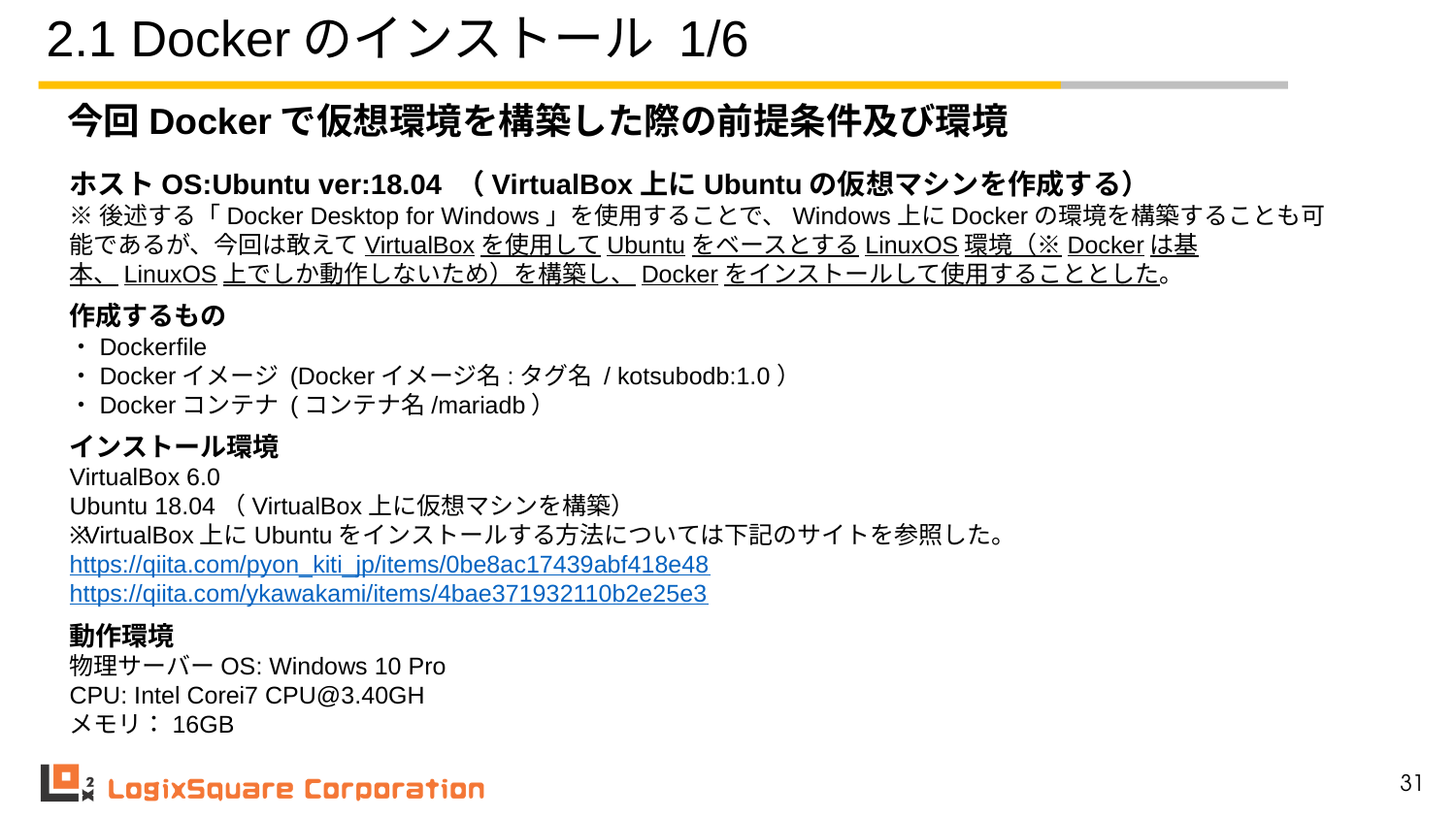

# 2.1 Dockerのインストール 1/6
  今回Dockerで仮想環境を構築した際の前提条件及び環境

ホストOS:Ubuntu ver:18.04 （VirtualBox上にUbuntuの仮想マシンを作成する）
※後述する「Docker Desktop for Windows」を使用することで、Windows上にDockerの環境を構築することも可能であるが、今回は敢えてVirtualBoxを使用してUbuntuをベースとするLinuxOS環境（※Dockerは基本、LinuxOS上でしか動作しないため）を構築し、Dockerをインストールして使用することとした。

作成するもの
・Dockerfile
・Dockerイメージ (Dockerイメージ名:タグ名 / kotsubodb:1.0）
・Dockerコンテナ (コンテナ名/mariadb）

インストール環境
VirtualBox 6.0
Ubuntu 18.04（VirtualBox上に仮想マシンを構築）
※VirtualBox上にUbuntuをインストールする方法については下記のサイトを参照した。
https://qiita.com/pyon_kiti_jp/items/0be8ac17439abf418e48
https://qiita.com/ykawakami/items/4bae371932110b2e25e3

動作環境
物理サーバーOS: Windows 10 Pro
CPU: Intel Corei7 CPU@3.40GH
メモリ：16GB

31